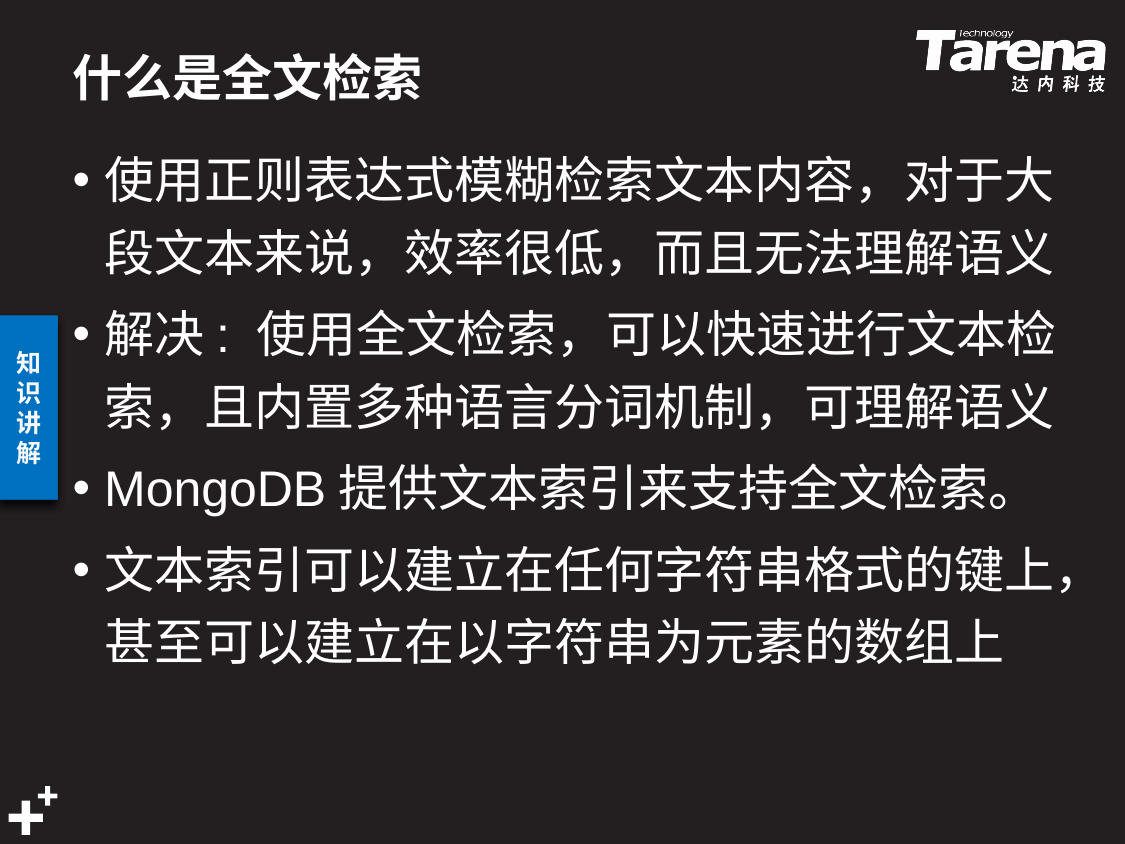

# 什么是全文检索
使用正则表达式模糊检索文本内容，对于大段文本来说，效率很低，而且无法理解语义
解决: 使用全文检索，可以快速进行文本检索，且内置多种语言分词机制，可理解语义
MongoDB提供文本索引来支持全文检索。
文本索引可以建立在任何字符串格式的键上，甚至可以建立在以字符串为元素的数组上